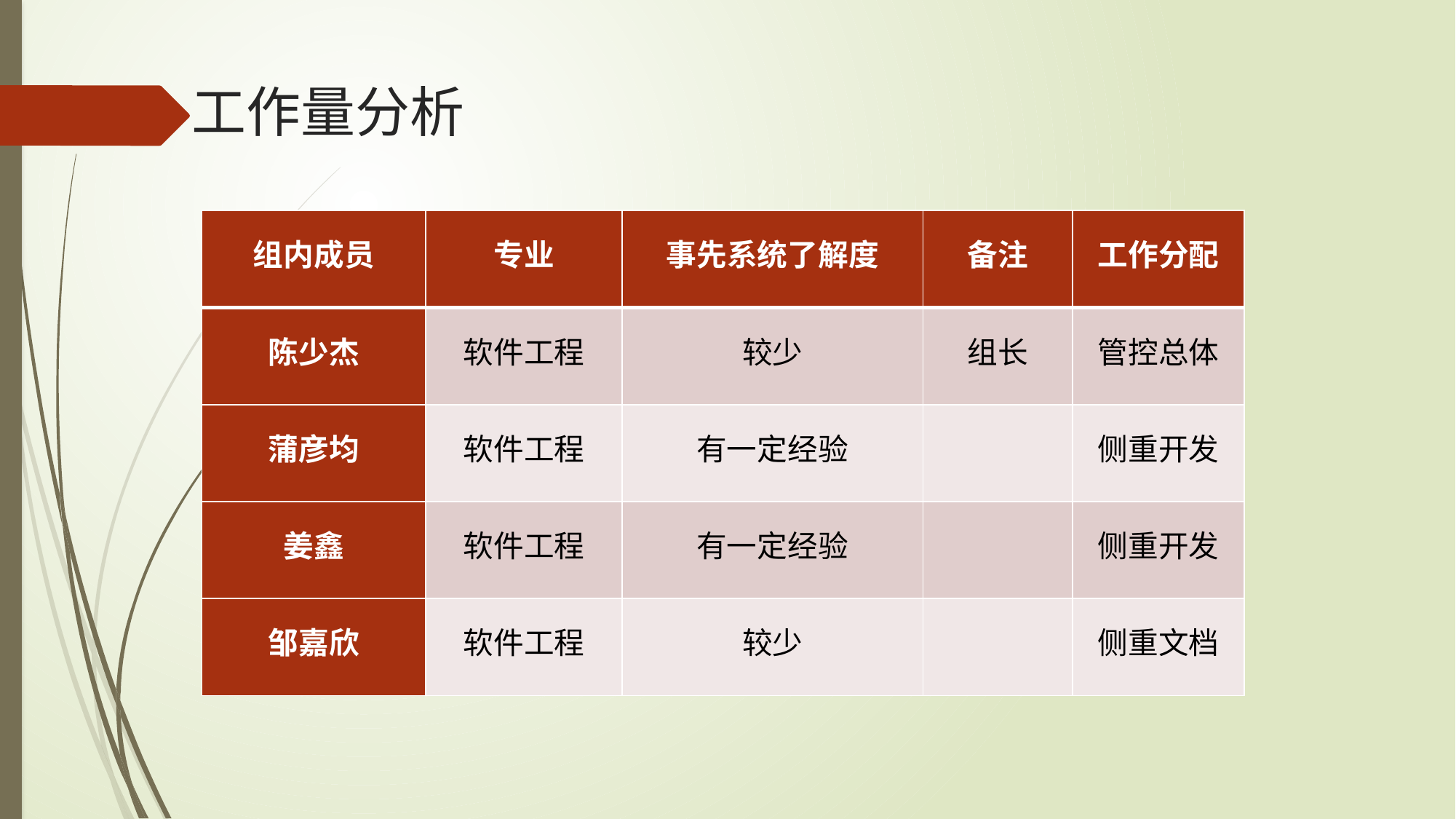

# 工作量分析
| 组内成员 | 专业 | 事先系统了解度 | 备注 | 工作分配 |
| --- | --- | --- | --- | --- |
| 陈少杰 | 软件工程 | 较少 | 组长 | 管控总体 |
| 蒲彦均 | 软件工程 | 有一定经验 |  | 侧重开发 |
| 姜鑫 | 软件工程 | 有一定经验 |  | 侧重开发 |
| 邹嘉欣 | 软件工程 | 较少 |  | 侧重文档 |